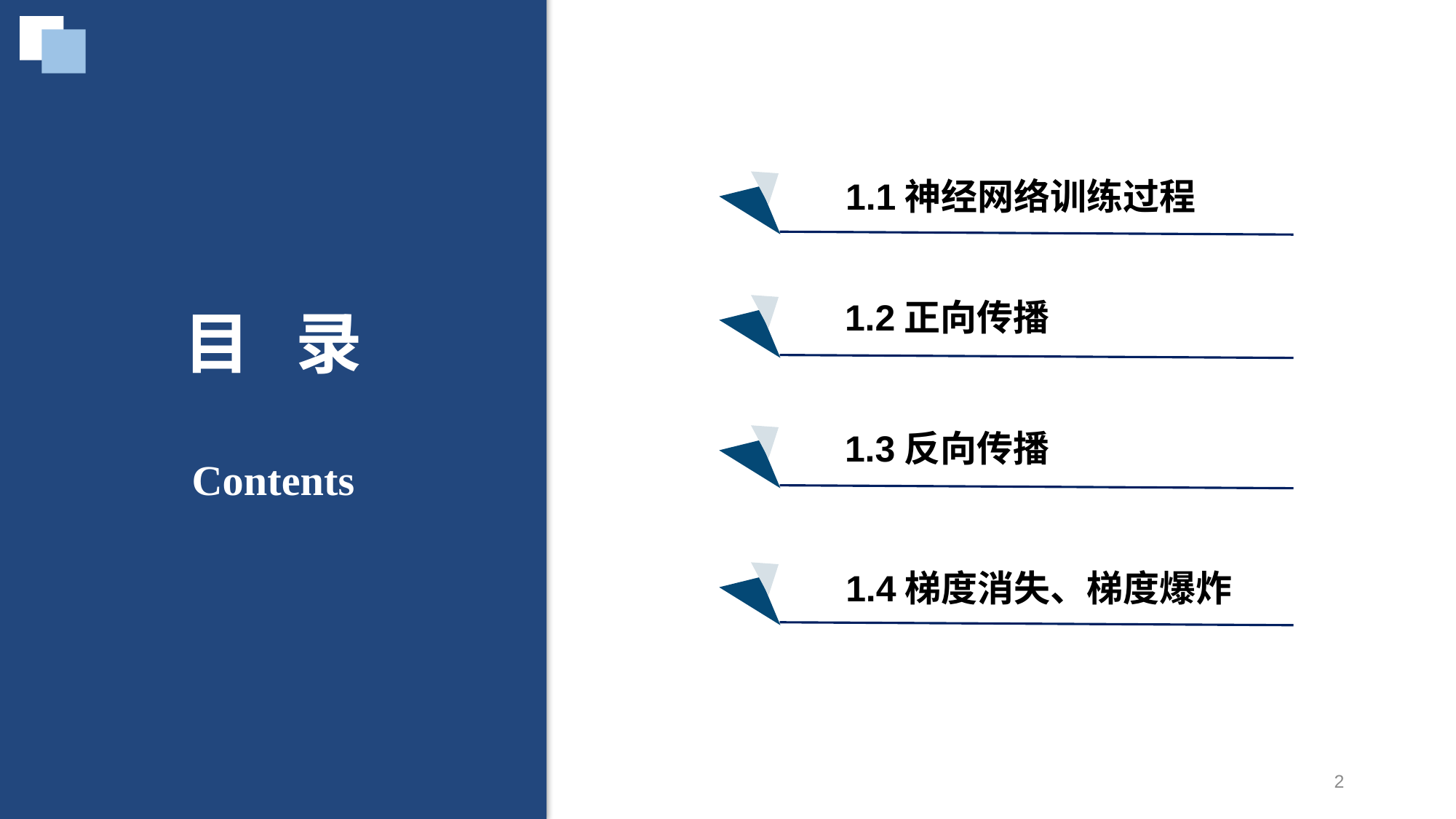

1.1神经网络训练过程
目   录

Contents

1.2正向传播

1.3反向传播

1.4梯度消失、梯度爆炸
2